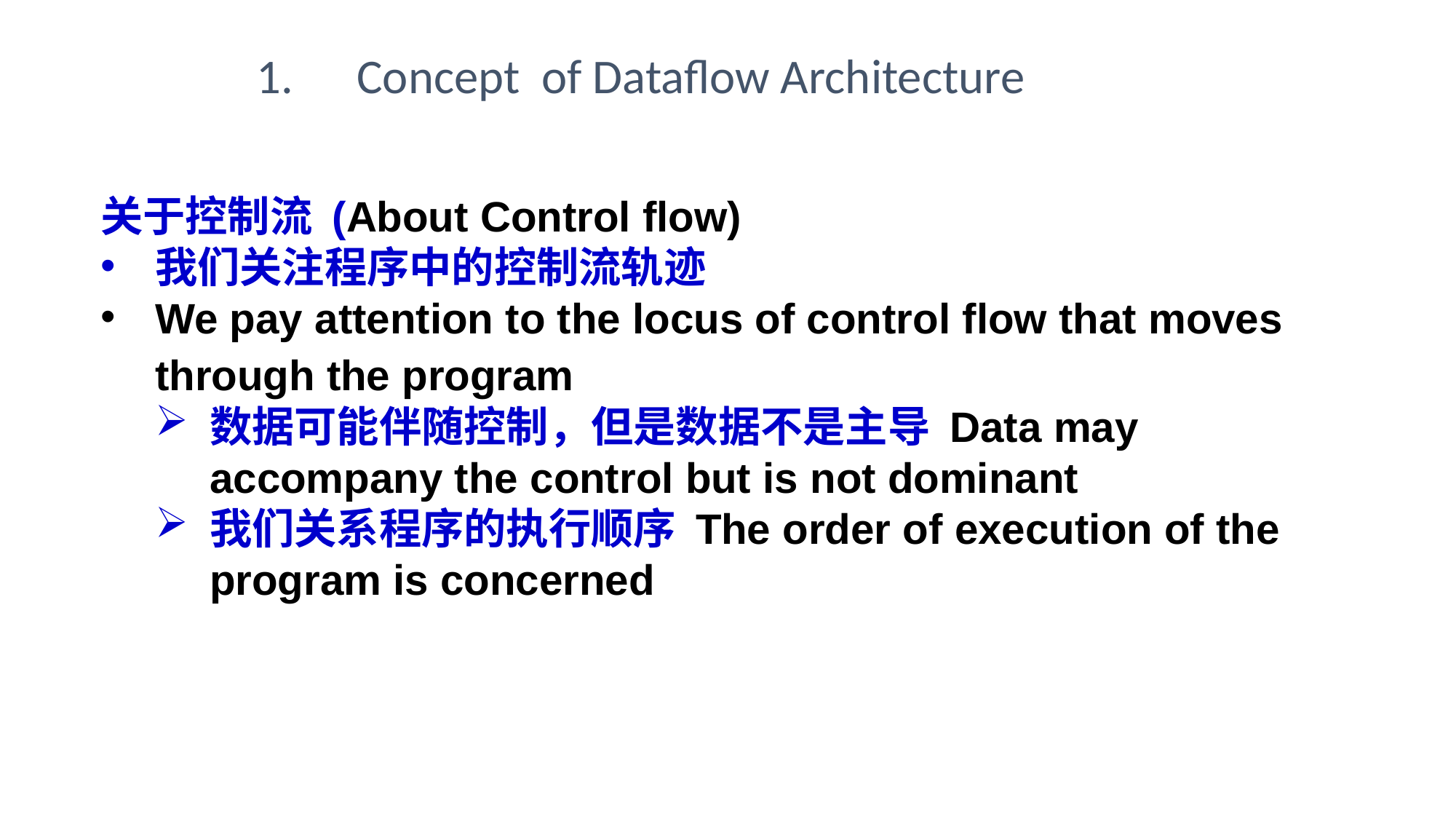

Concept  of Dataflow Architecture
关于控制流 (About Control flow)
我们关注程序中的控制流轨迹
We pay attention to the locus of control flow that moves through the program
数据可能伴随控制，但是数据不是主导 Data may accompany the control but is not dominant
我们关系程序的执行顺序 The order of execution of the program is concerned